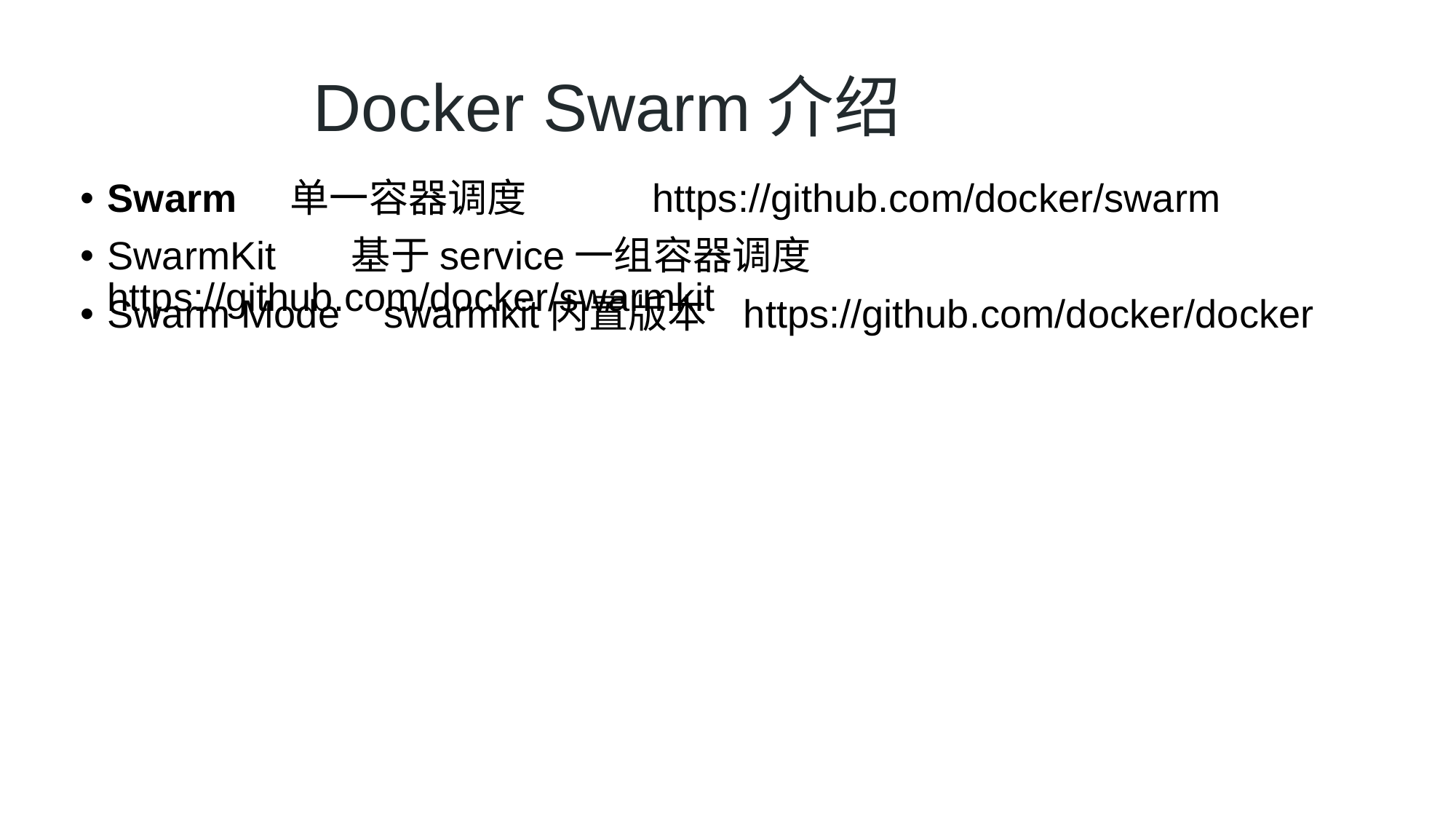

Docker Swarm介绍
•
•
•
Swarm    单一容器调度             https://github.com/docker/swarm
SwarmKit      基于service一组容器调度   https://github.com/docker/swarmkit
Swarm Mode    swarmkit内置版本   https://github.com/docker/docker